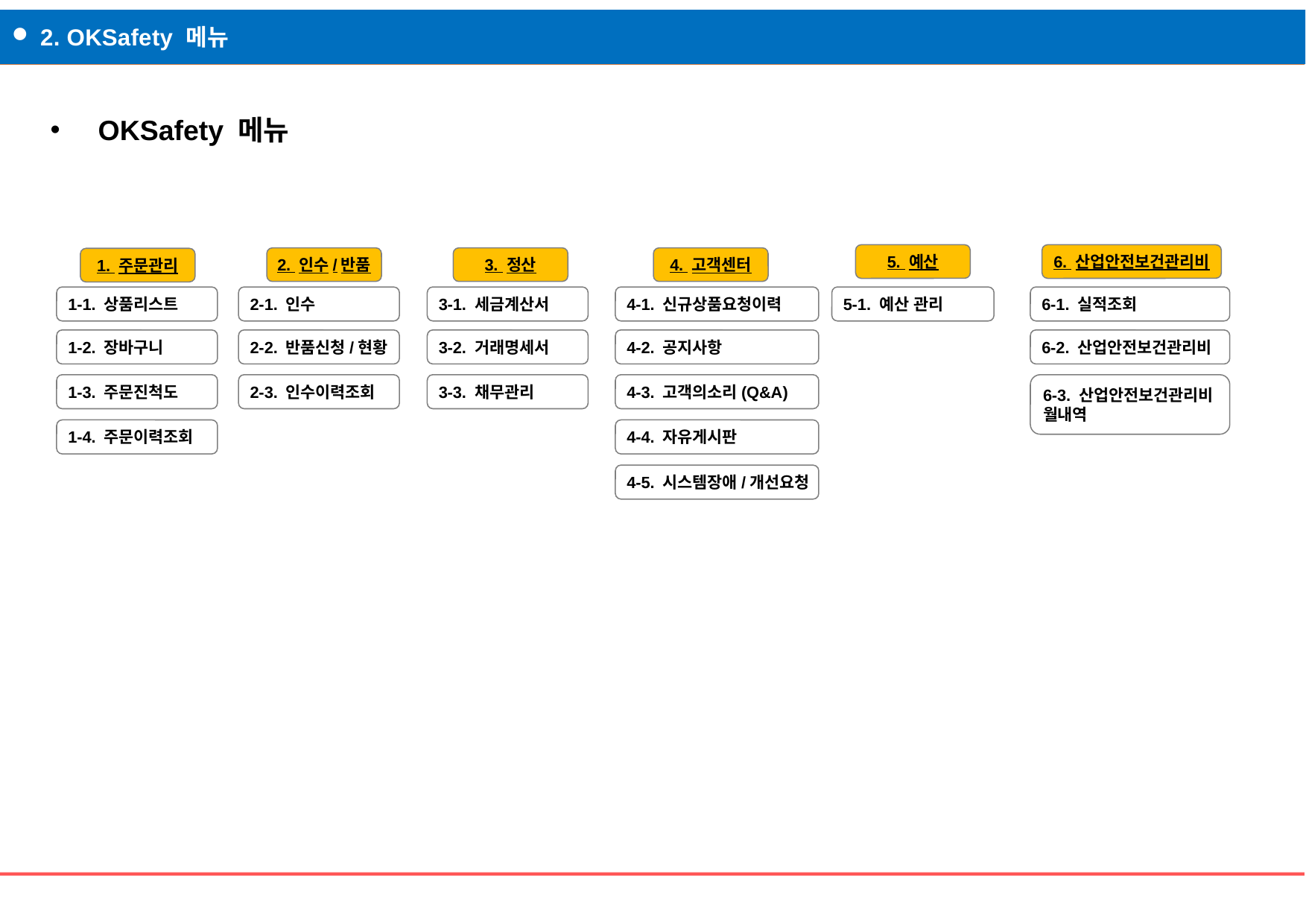

2. OKSafety 메뉴
OKSafety 메뉴
6. 산업안전보건관리비
5. 예산
2. 인수/반품
3. 정산
4. 고객센터
1. 주문관리
1-1. 상품리스트
2-1. 인수
3-1. 세금계산서
4-1. 신규상품요청이력
5-1. 예산 관리
6-1. 실적조회
1-2. 장바구니
2-2. 반품신청/현황
3-2. 거래명세서
4-2. 공지사항
6-2. 산업안전보건관리비
1-3. 주문진척도
2-3. 인수이력조회
3-3. 채무관리
4-3. 고객의소리(Q&A)
6-3. 산업안전보건관리비
월내역
1-4. 주문이력조회
4-4. 자유게시판
4-5. 시스템장애/개선요청